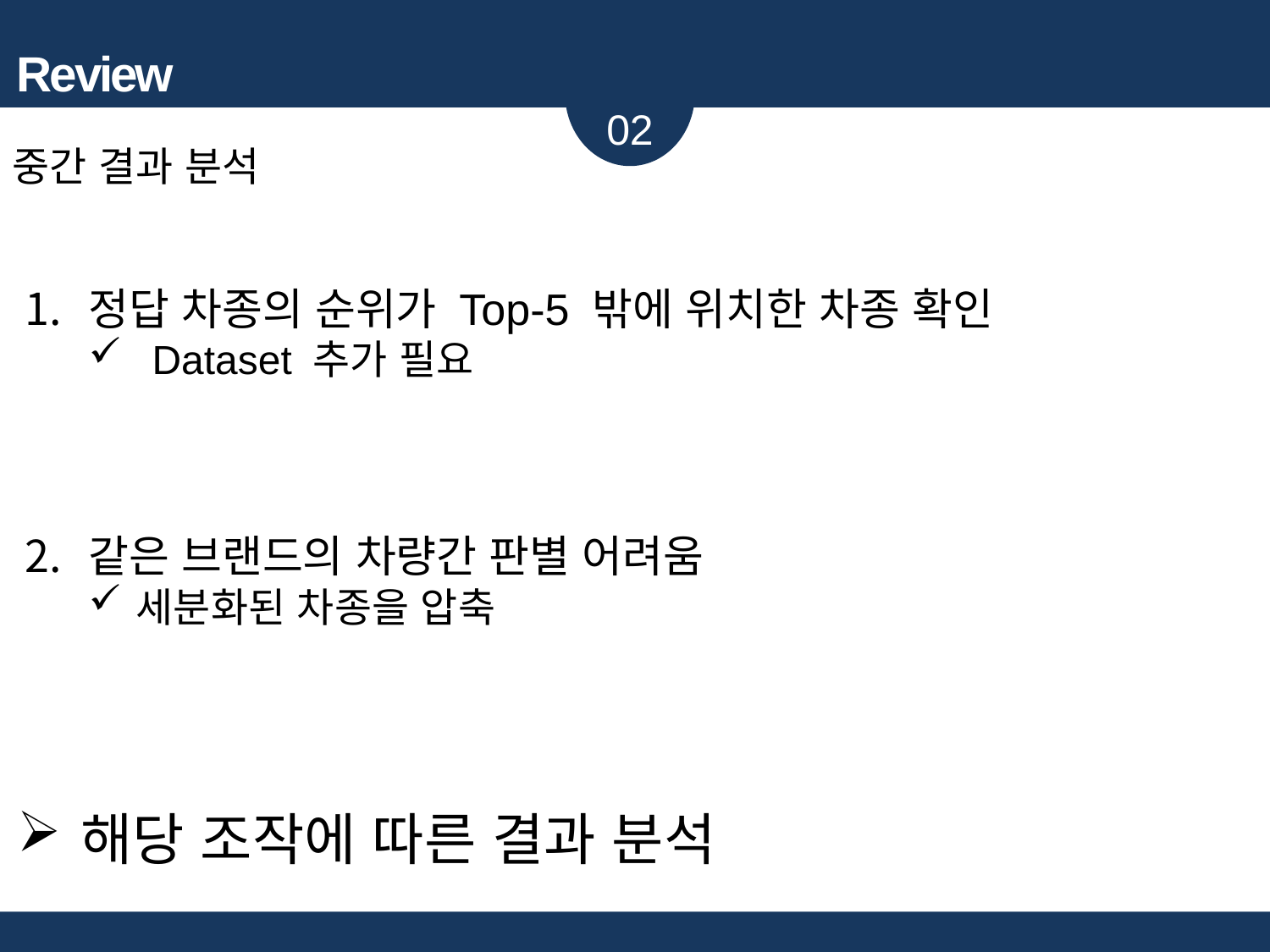

Review
02

중간 결과 분석
정답 차종의 순위가 Top-5 밖에 위치한 차종 확인
Dataset 추가 필요

같은 브랜드의 차량간 판별 어려움
세분화된 차종을 압축

해당 조작에 따른 결과 분석